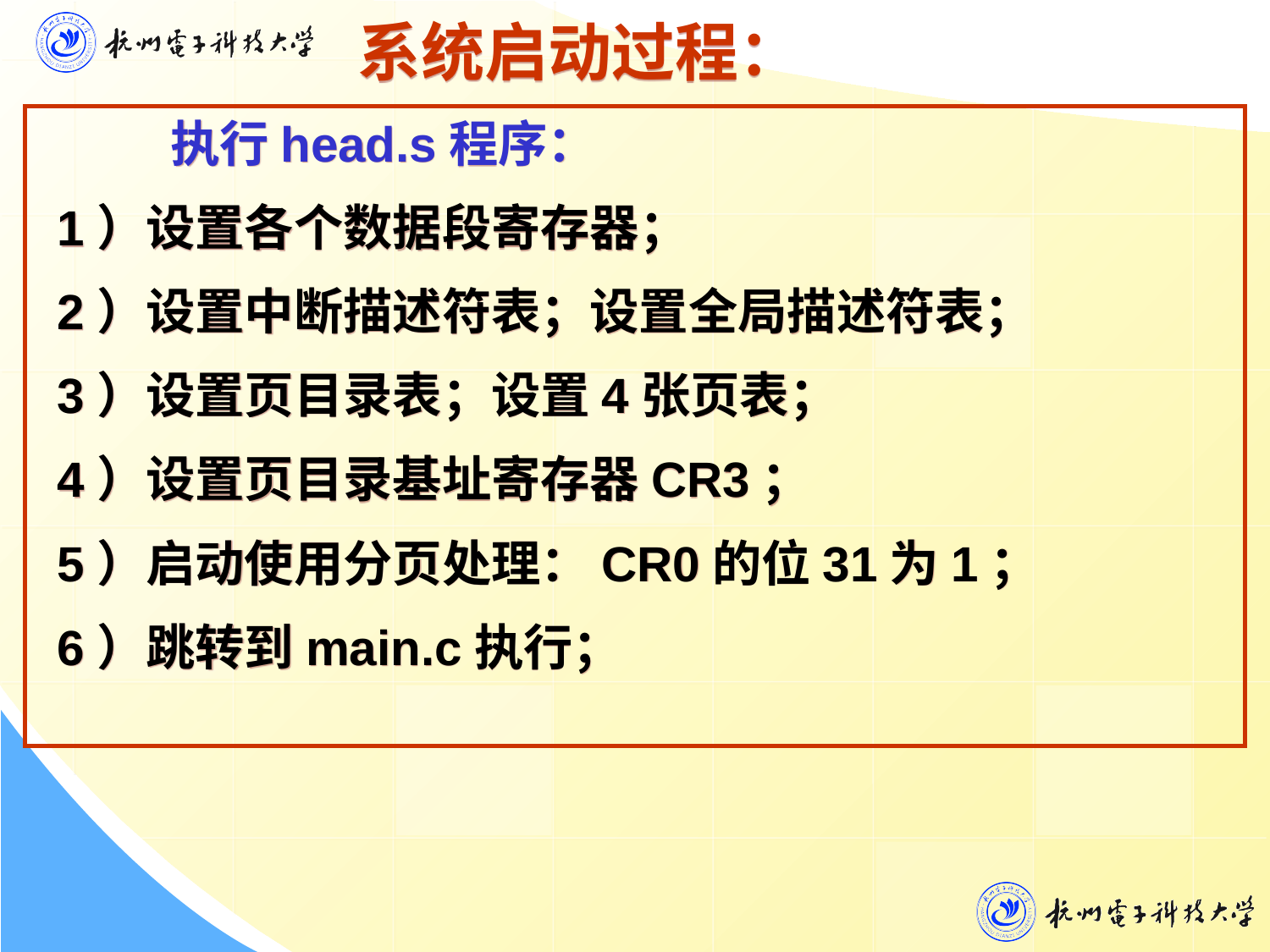

系统启动过程：

         执行head.s程序：
1）设置各个数据段寄存器；
2）设置中断描述符表；设置全局描述符表；
3）设置页目录表；设置4张页表；
4）设置页目录基址寄存器CR3；
5）启动使用分页处理：CR0的位31为1；
6）跳转到main.c执行；